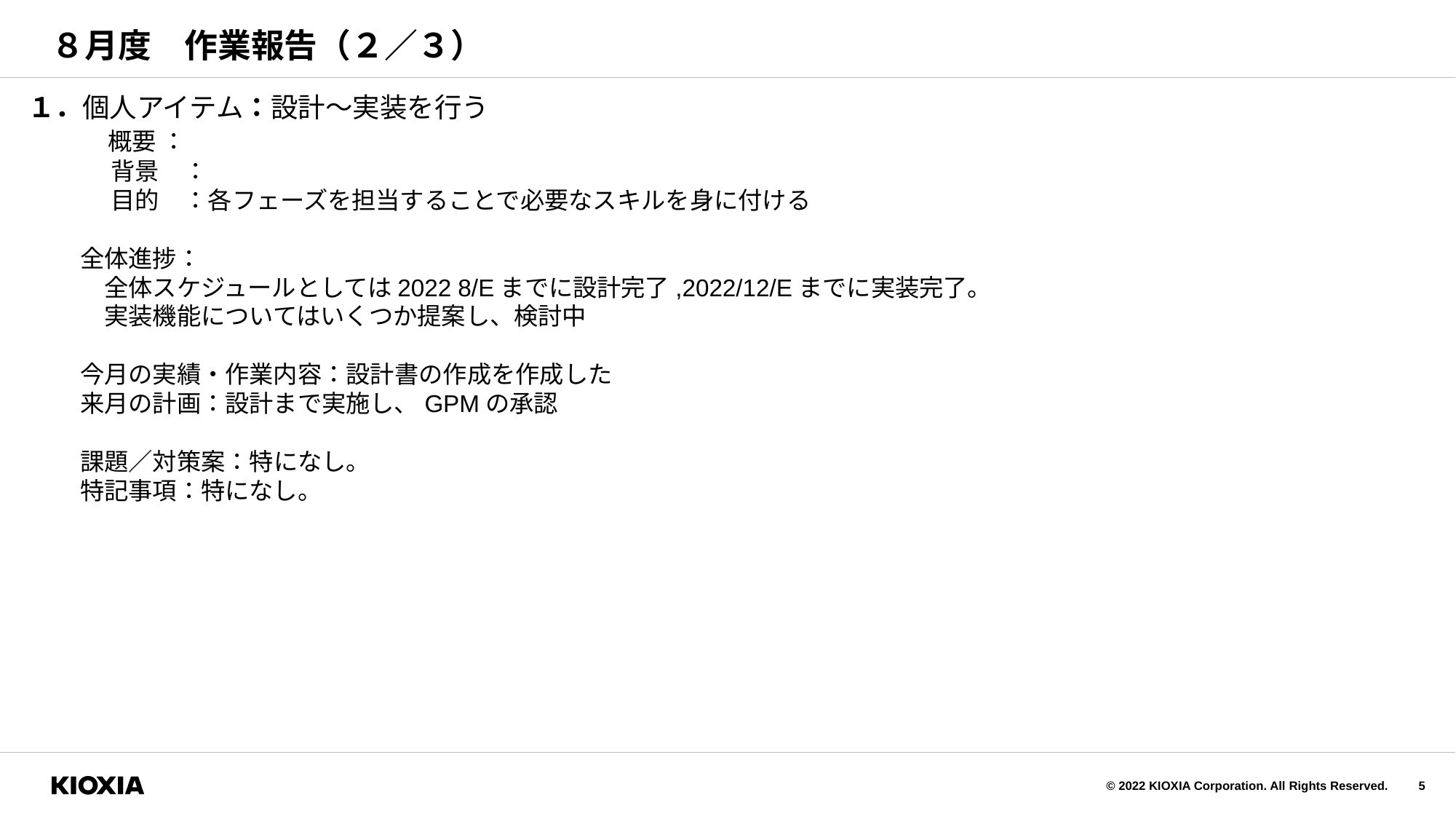

# ８月度　作業報告（２／３）
１．個人アイテム：設計～実装を行う
　概要 ：
　　　  背景　：
　　　  目的　：各フェーズを担当することで必要なスキルを身に付ける

全体進捗：
　全体スケジュールとしては2022 8/Eまでに設計完了,2022/12/Eまでに実装完了。
　実装機能についてはいくつか提案し、検討中

今月の実績・作業内容：設計書の作成を作成した
来月の計画：設計まで実施し、GPMの承認

課題／対策案：特になし。
特記事項：特になし。